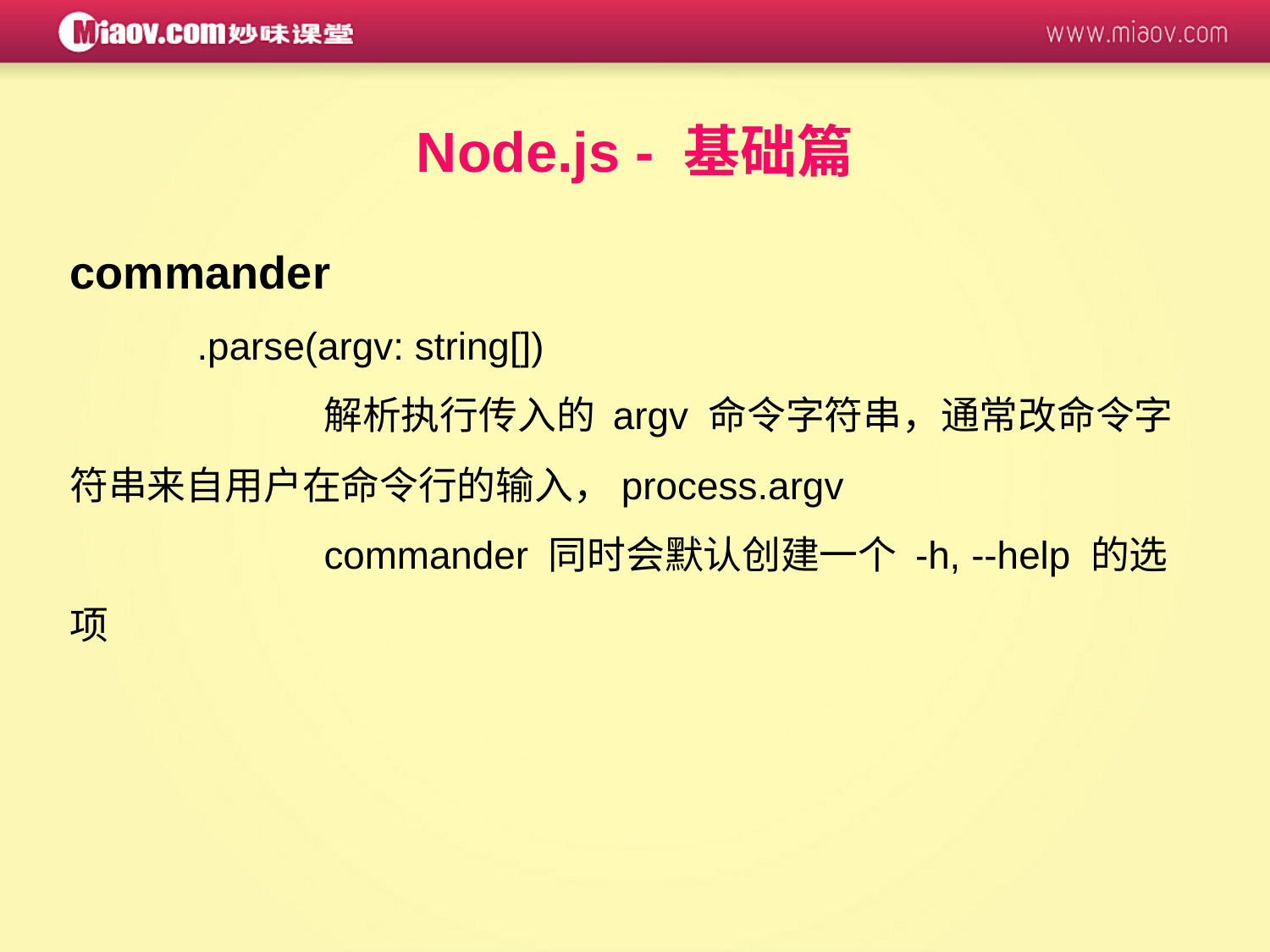

Node.js - 基础篇
commander
	.parse(argv: string[])
		解析执行传入的 argv 命令字符串，通常改命令字符串来自用户在命令行的输入，process.argv
		commander 同时会默认创建一个 -h, --help 的选项